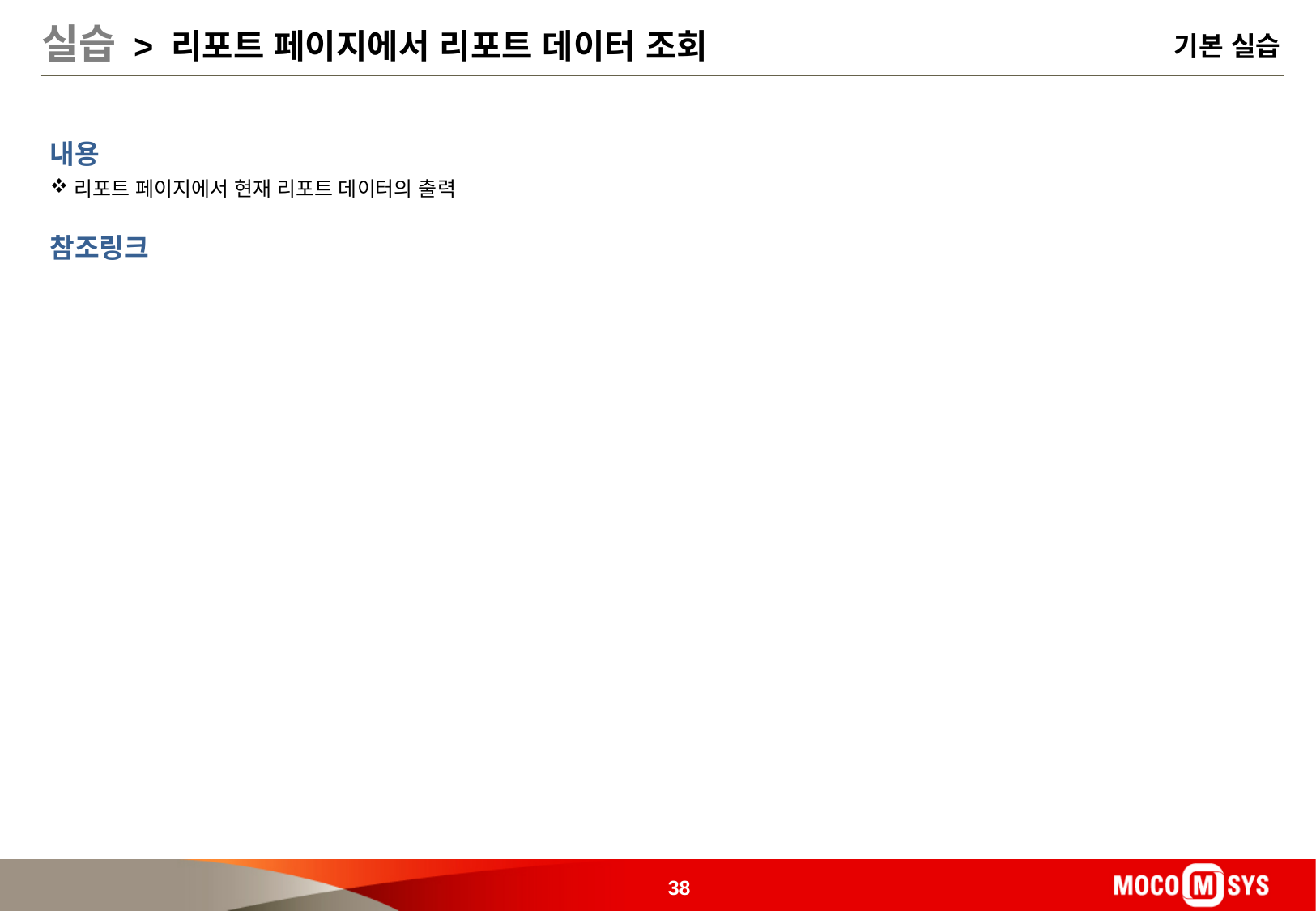

# 실습 > 리포트 페이지에서 리포트 데이터 조회
기본 실습
내용
리포트 페이지에서 현재 리포트 데이터의 출력
참조링크